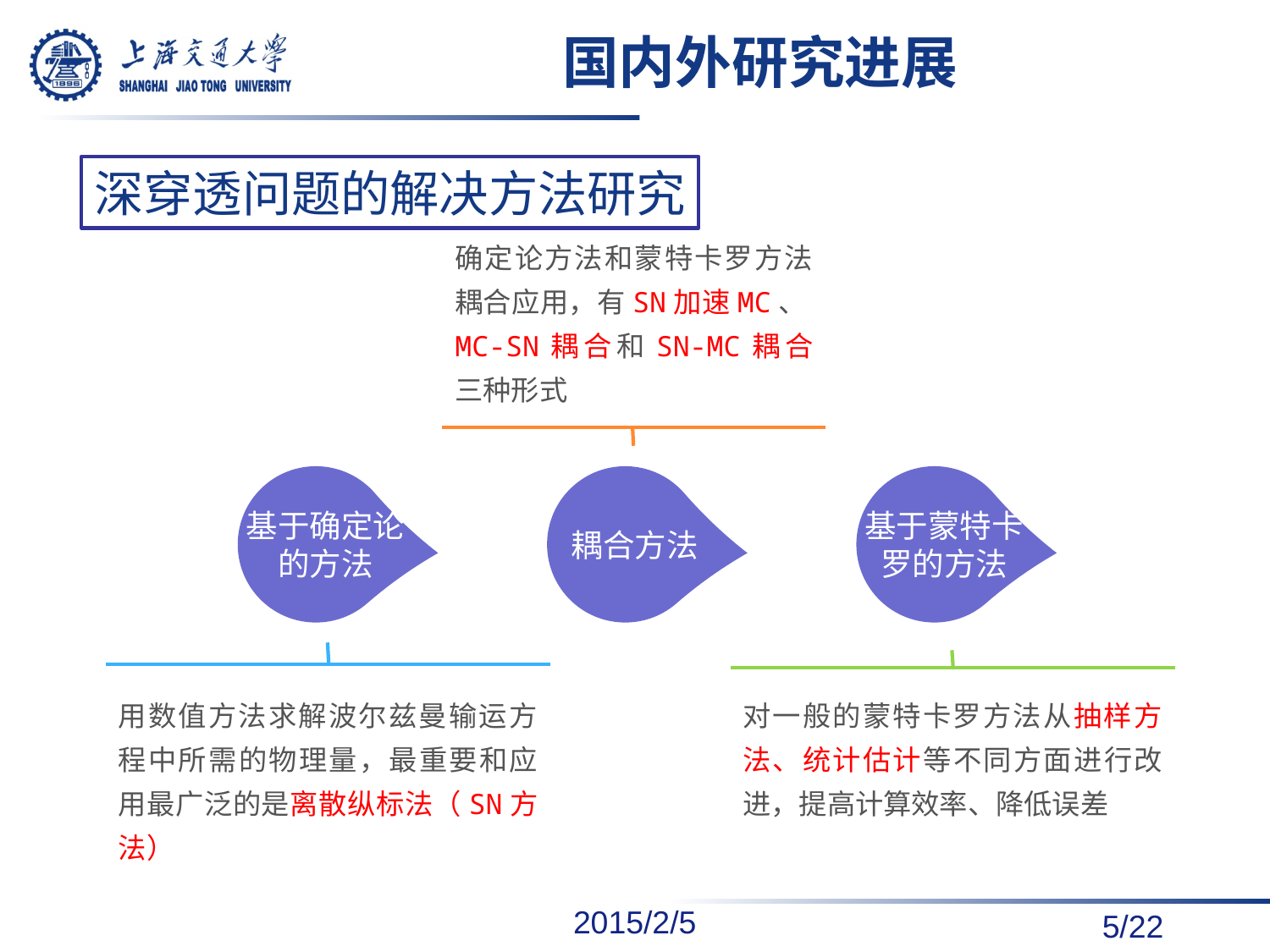

# 国内外研究进展
确定论方法和蒙特卡罗方法耦合应用，有SN加速MC、MC-SN耦合和SN-MC耦合三种形式
深穿透问题的解决方法研究
基于确定论的方法
耦合方法
基于蒙特卡罗的方法
对一般的蒙特卡罗方法从抽样方法、统计估计等不同方面进行改进，提高计算效率、降低误差
用数值方法求解波尔兹曼输运方程中所需的物理量，最重要和应用最广泛的是离散纵标法（SN方法）